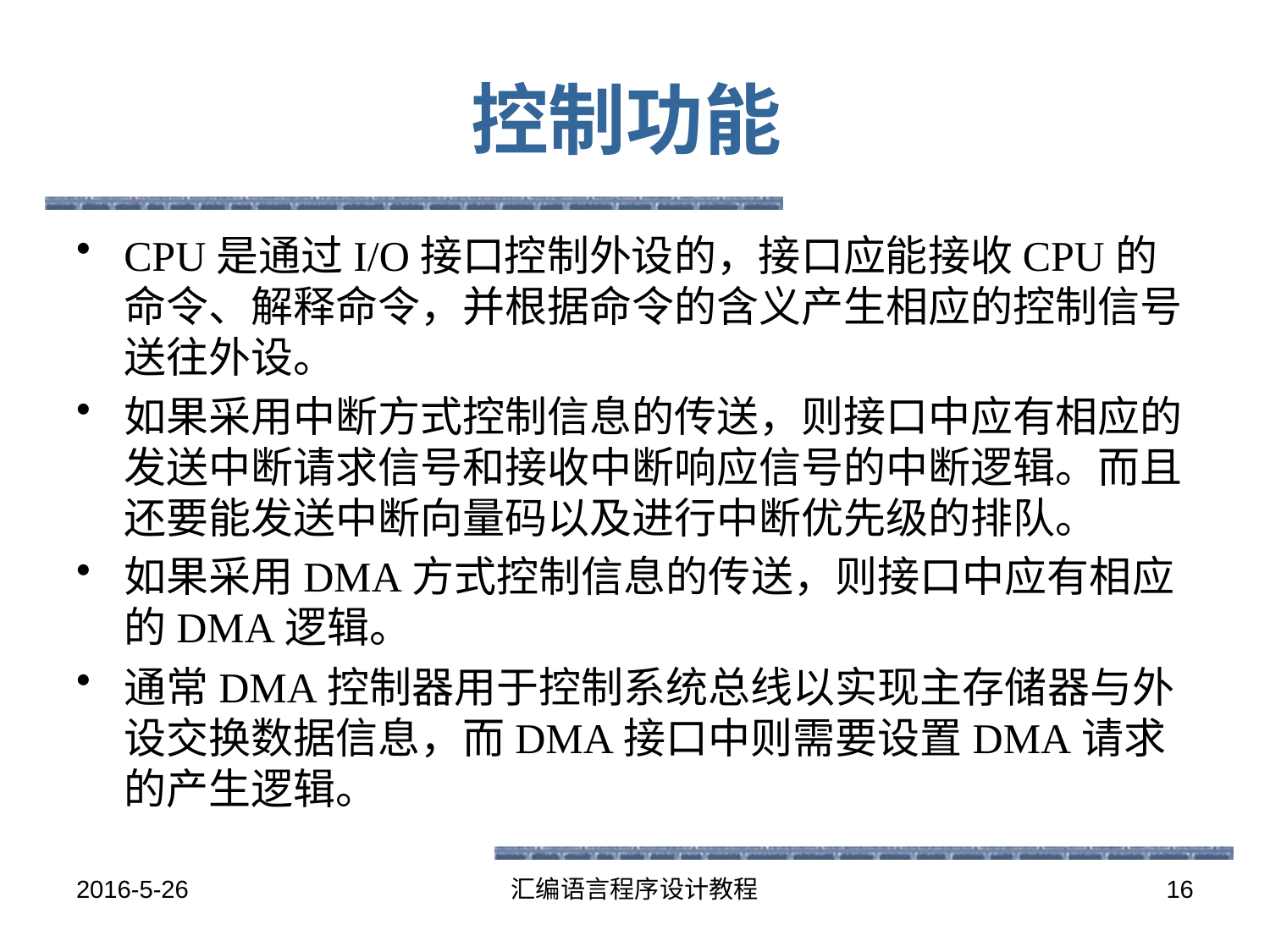

# 控制功能
CPU是通过I/O接口控制外设的，接口应能接收CPU的命令、解释命令，并根据命令的含义产生相应的控制信号送往外设。
如果采用中断方式控制信息的传送，则接口中应有相应的发送中断请求信号和接收中断响应信号的中断逻辑。而且还要能发送中断向量码以及进行中断优先级的排队。
如果采用DMA方式控制信息的传送，则接口中应有相应的DMA逻辑。
通常DMA控制器用于控制系统总线以实现主存储器与外设交换数据信息，而DMA接口中则需要设置DMA请求的产生逻辑。
2016-5-26
汇编语言程序设计教程
16